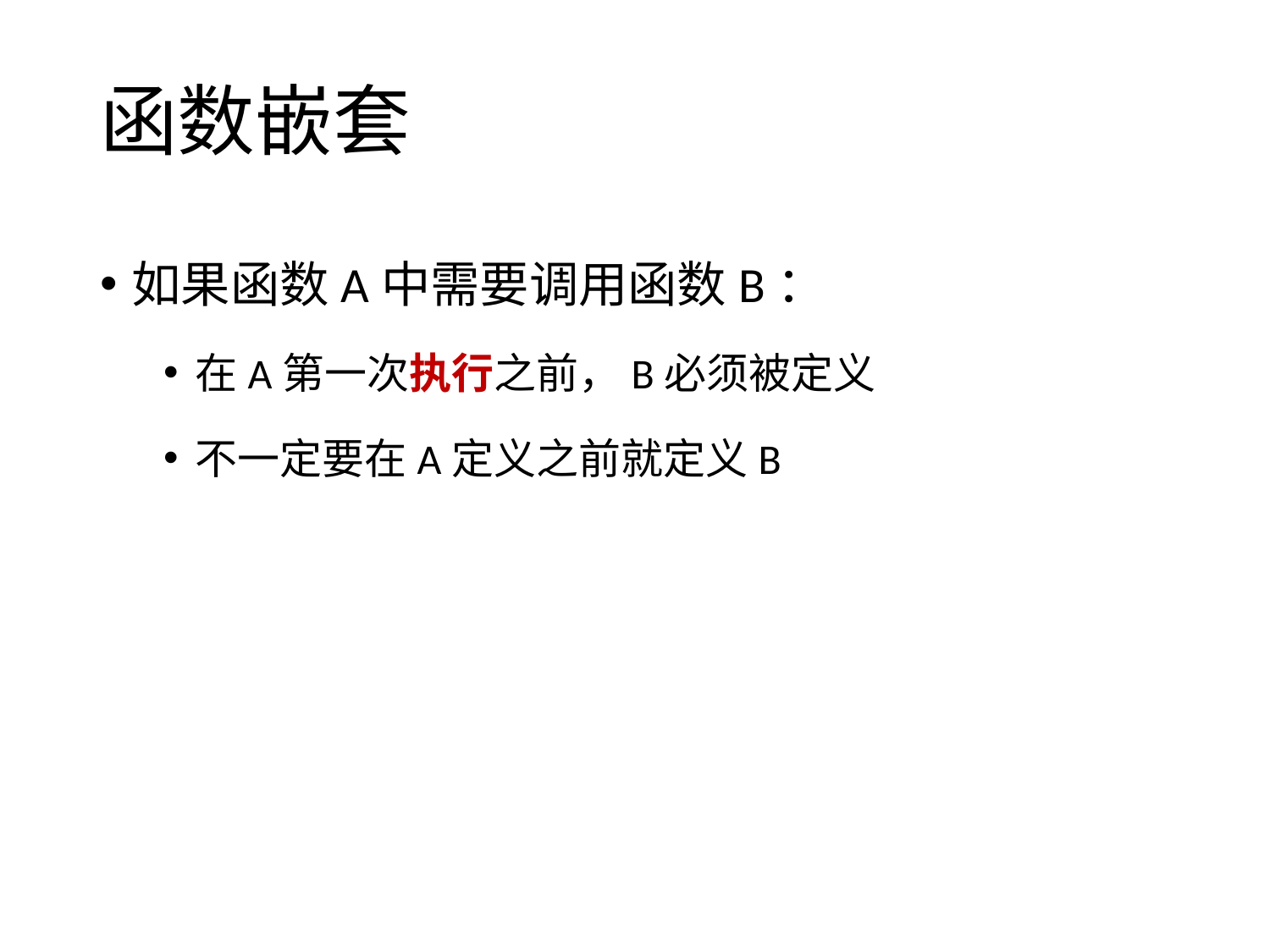

# 函数嵌套
如果函数A中需要调用函数B：
在A第一次执行之前，B必须被定义
不一定要在A定义之前就定义B